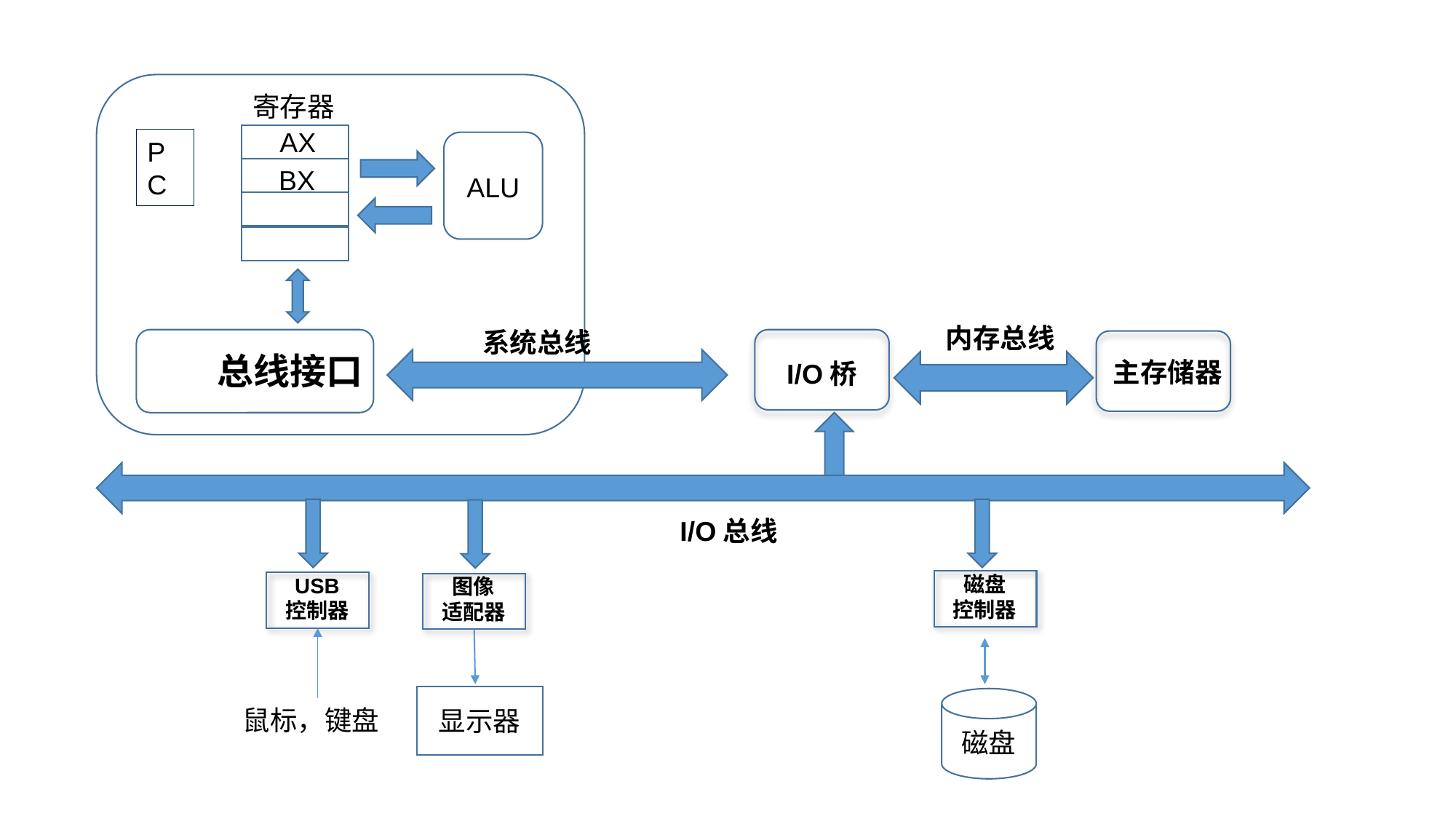

寄存器
AX

PC

BX
ALU

内存总线
系统总线

总线接口

I/O桥

主存储器

磁盘
控制器

USB
控制器

图像
适配器

I/O总线

显示器

磁盘
鼠标，键盘